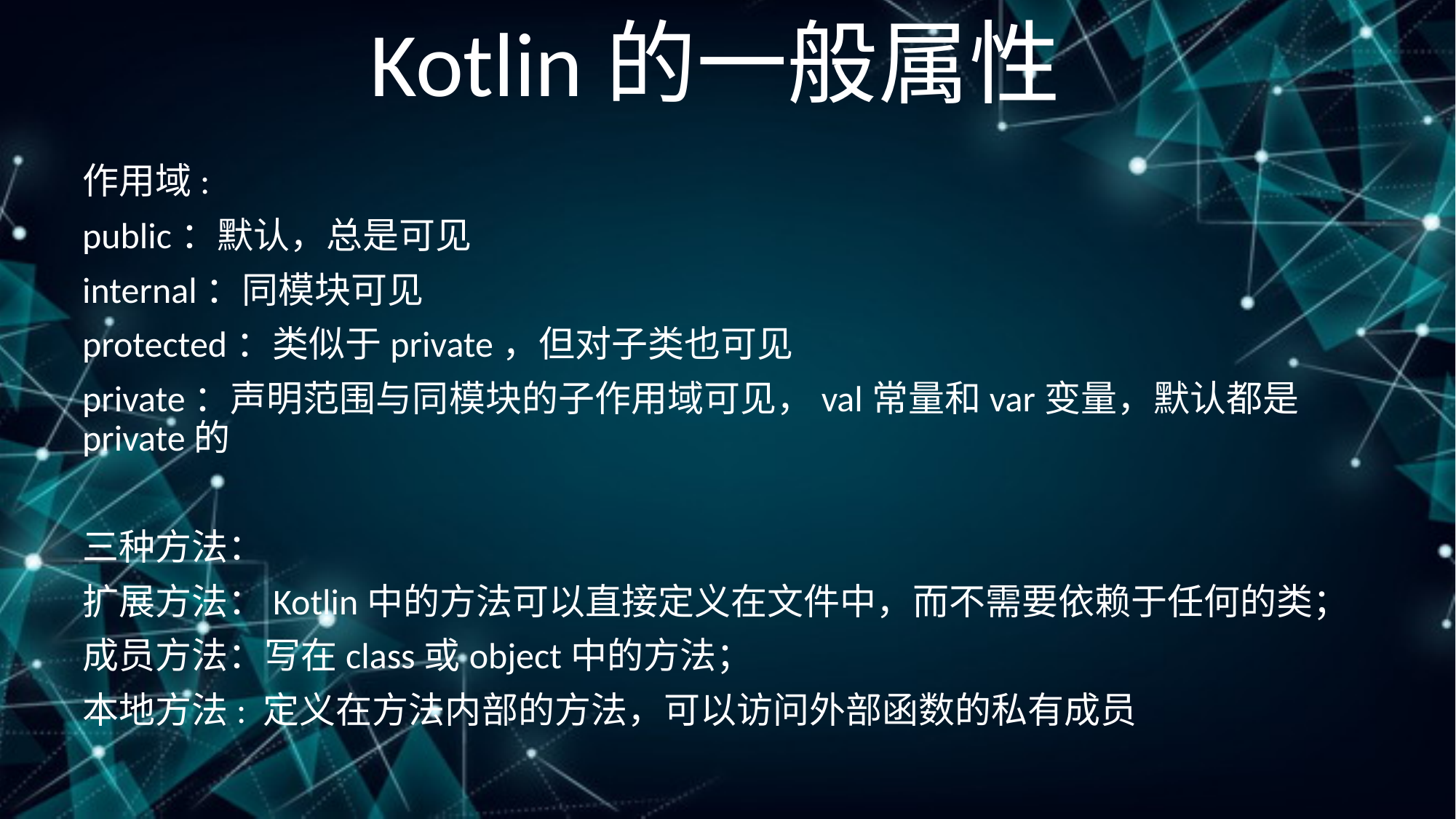

# Kotlin的一般属性
作用域:
public：默认，总是可见
internal：同模块可见
protected：类似于private，但对子类也可见
private：声明范围与同模块的子作用域可见，val常量和var变量，默认都是private的

三种方法：
扩展方法：Kotlin中的方法可以直接定义在文件中，而不需要依赖于任何的类；
成员方法：写在class或object中的方法；
本地方法: 定义在方法内部的方法，可以访问外部函数的私有成员